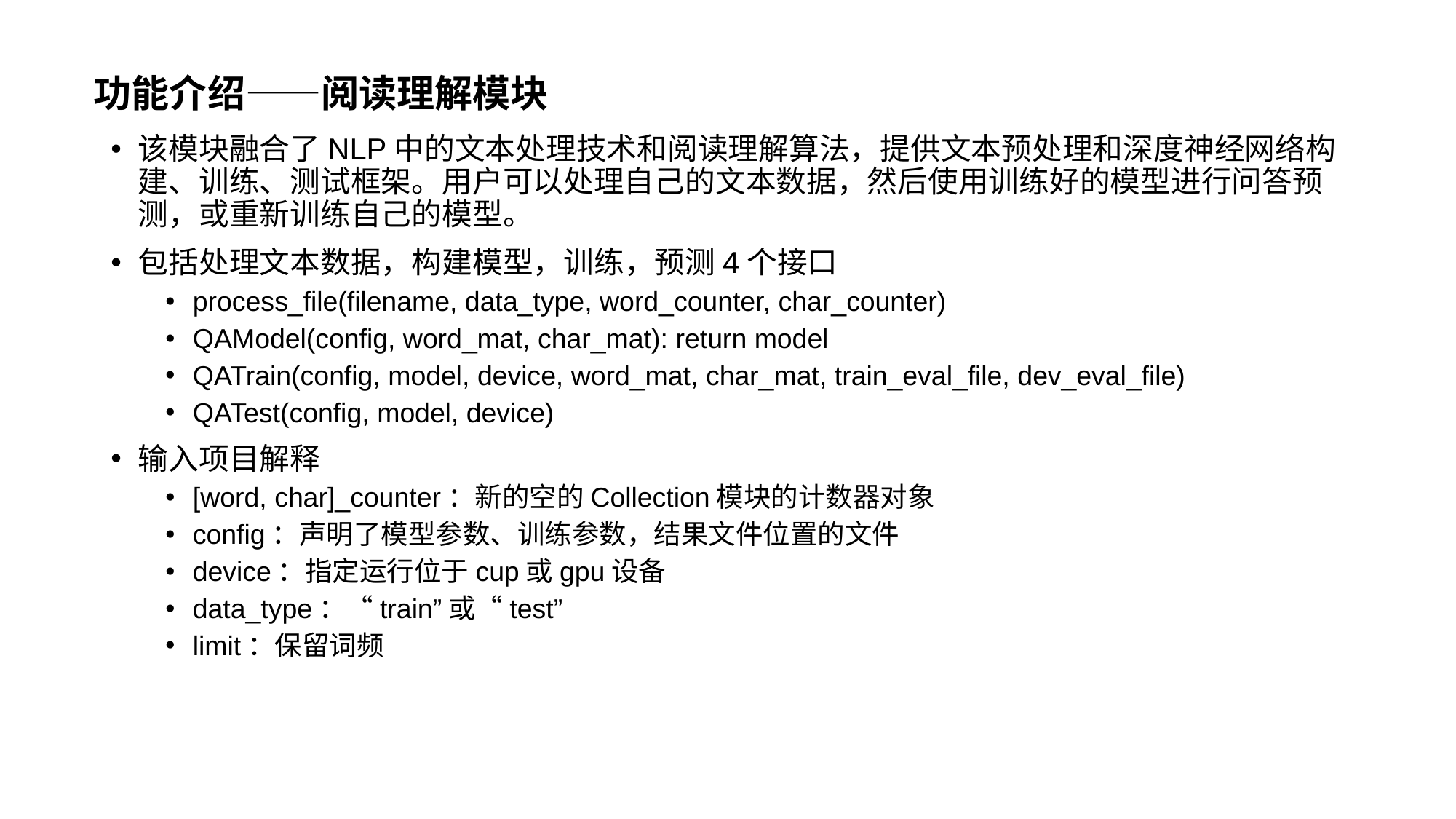

# 功能介绍——阅读理解模块
该模块融合了NLP中的文本处理技术和阅读理解算法，提供文本预处理和深度神经网络构建、训练、测试框架。用户可以处理自己的文本数据，然后使用训练好的模型进行问答预测，或重新训练自己的模型。
包括处理文本数据，构建模型，训练，预测4个接口
process_file(filename, data_type, word_counter, char_counter)
QAModel(config, word_mat, char_mat): return model
QATrain(config, model, device, word_mat, char_mat, train_eval_file, dev_eval_file)
QATest(config, model, device)
输入项目解释
[word, char]_counter：新的空的Collection模块的计数器对象
config：声明了模型参数、训练参数，结果文件位置的文件
device：指定运行位于cup或gpu设备
data_type：“train”或“test”
limit：保留词频